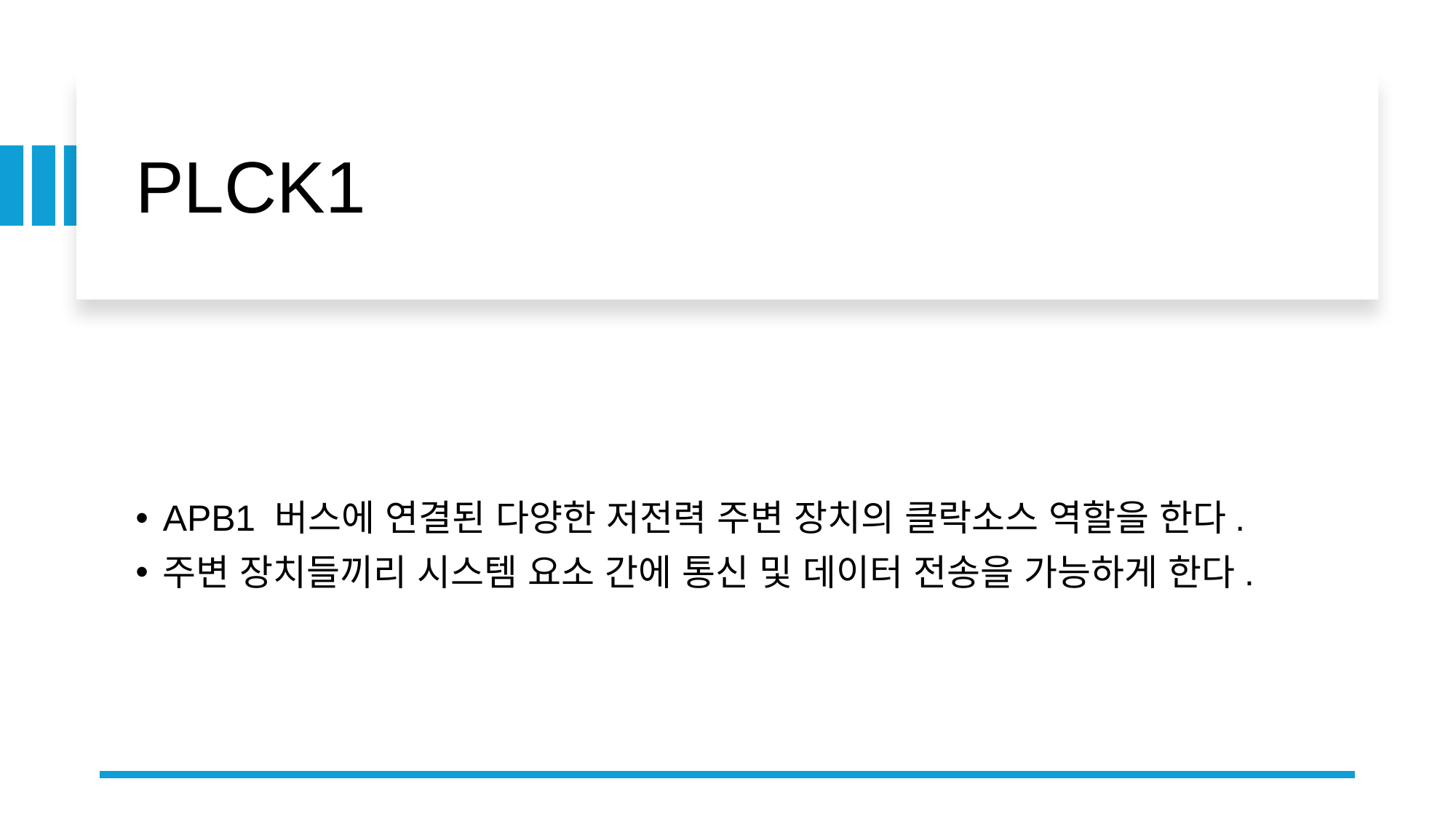

# PLCK1

APB1 버스에 연결된 다양한 저전력 주변 장치의 클락소스 역할을 한다.
주변 장치들끼리 시스템 요소 간에 통신 및 데이터 전송을 가능하게 한다.